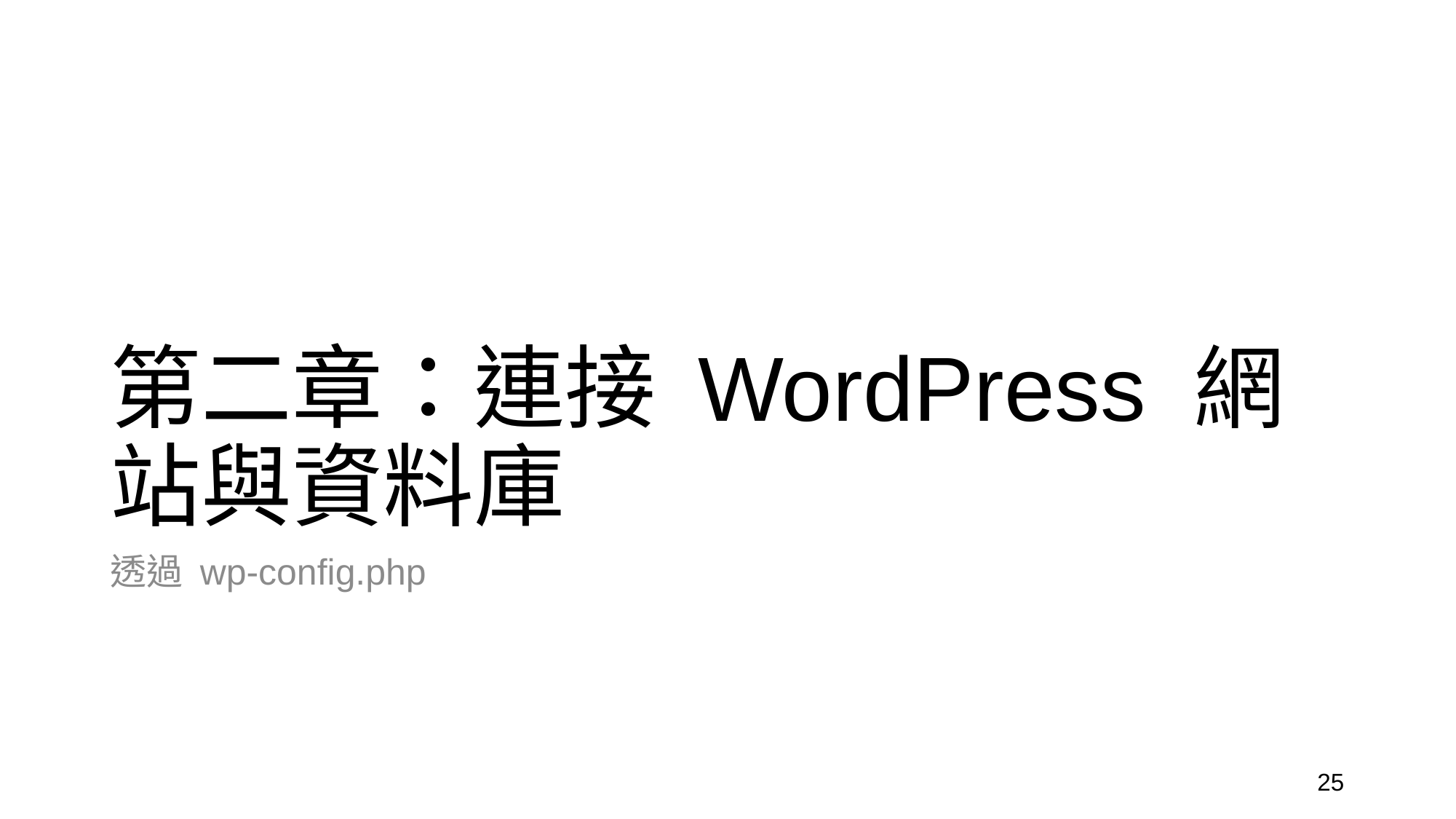

# 第二章：連接 WordPress 網站與資料庫
透過 wp-config.php
25